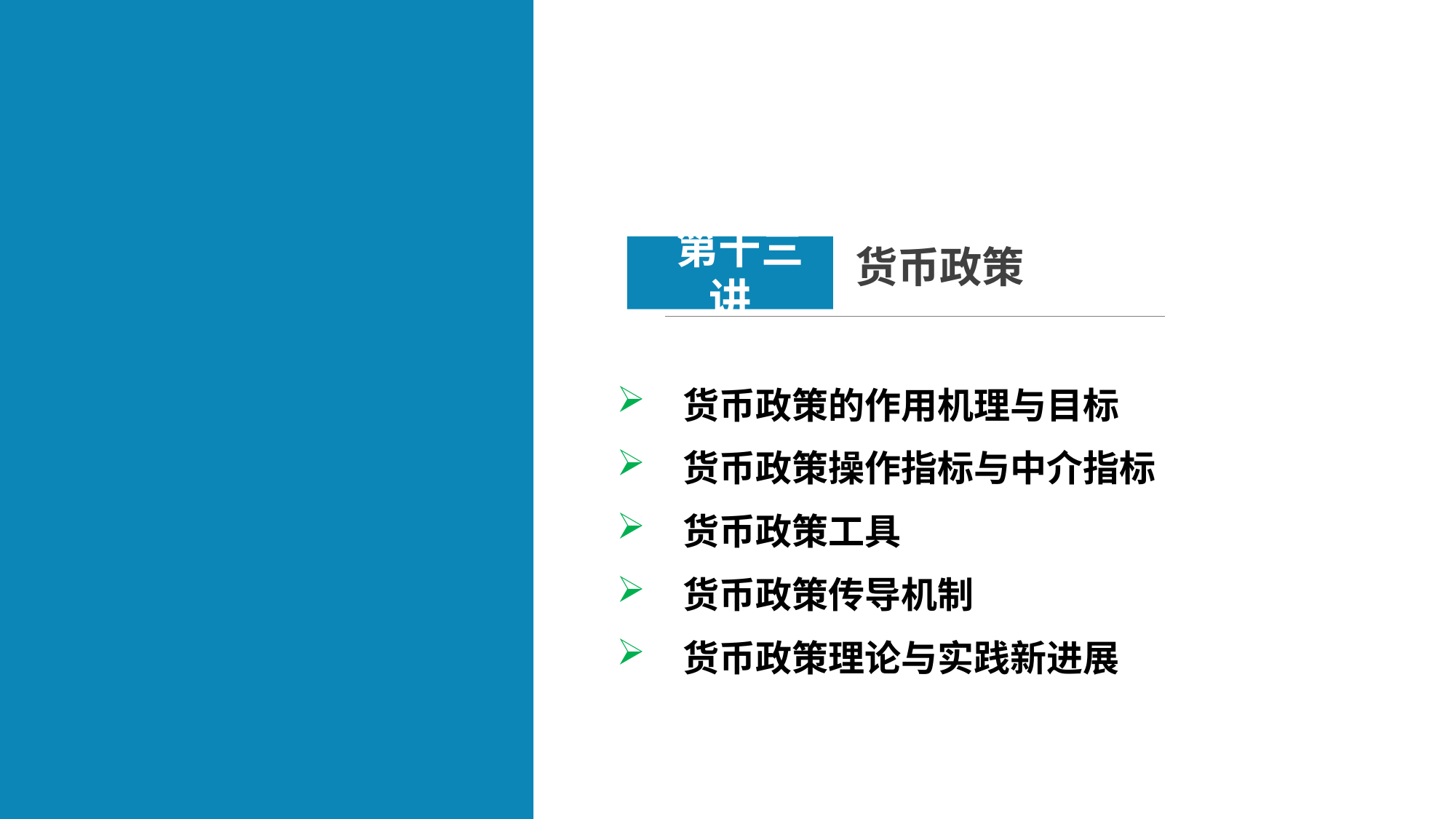

货币政策
 第十三讲
  货币政策的作用机理与目标
  货币政策操作指标与中介指标
  货币政策工具
  货币政策传导机制
  货币政策理论与实践新进展